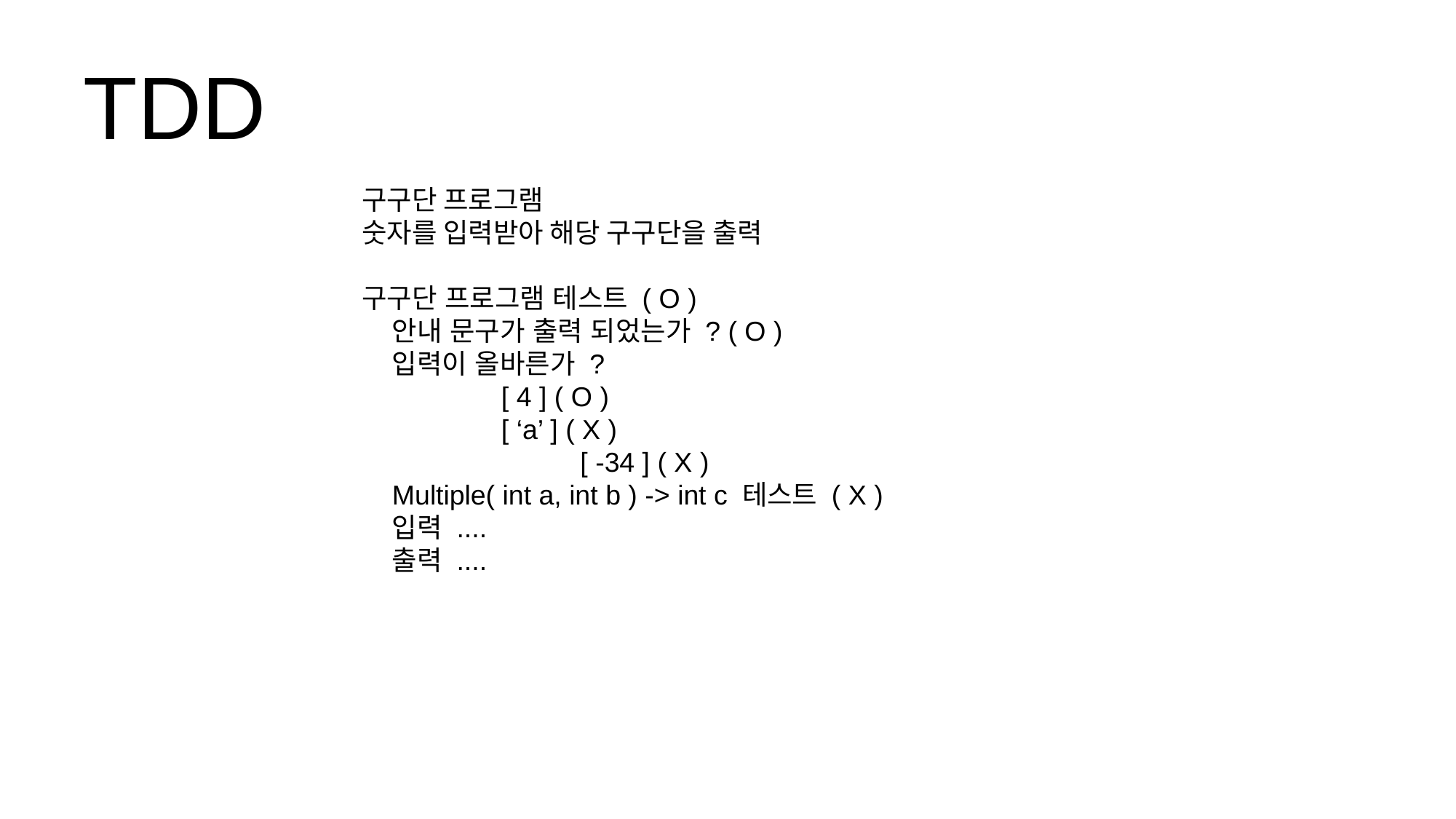

# TDD
구구단 프로그램
숫자를 입력받아 해당 구구단을 출력

구구단 프로그램 테스트 ( O )
안내 문구가 출력 되었는가 ? ( O )
입력이 올바른가 ?
	[ 4 ] ( O )
	[ ‘a’ ] ( X )
		[ -34 ] ( X )
Multiple( int a, int b ) -> int c 테스트 ( X )
입력 ....
출력 ....